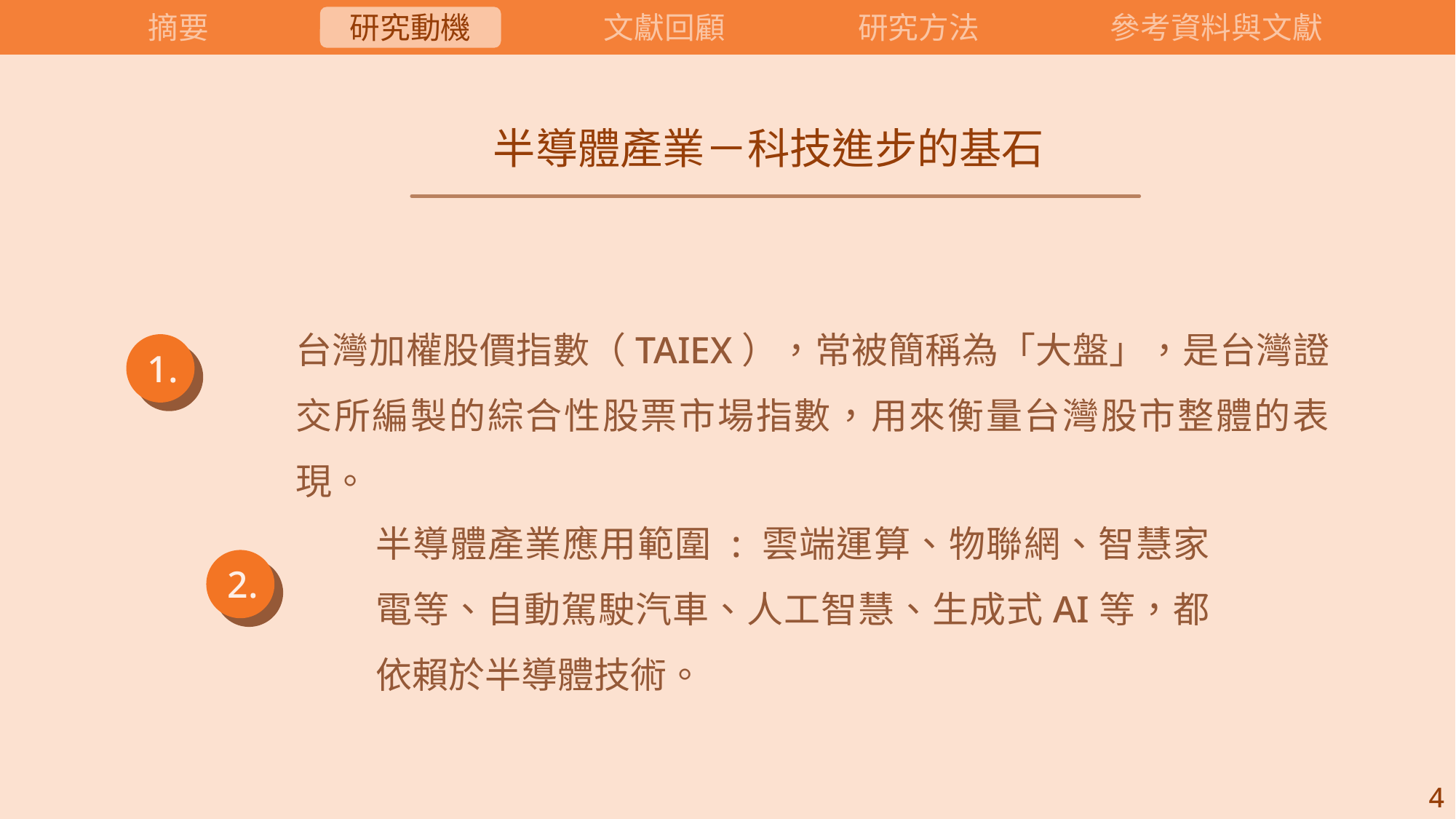

摘要
研究動機
文獻回顧
研究方法
參考資料與文獻

半導體產業－科技進步的基石
台灣加權股價指數（TAIEX），常被簡稱為「大盤」，是台灣證交所編製的綜合性股票市場指數，用來衡量台灣股市整體的表現。

1.

半導體產業應用範圍 : 雲端運算、物聯網、智慧家電等、自動駕駛汽車、人工智慧、生成式AI等，都依賴於半導體技術。

2.

4